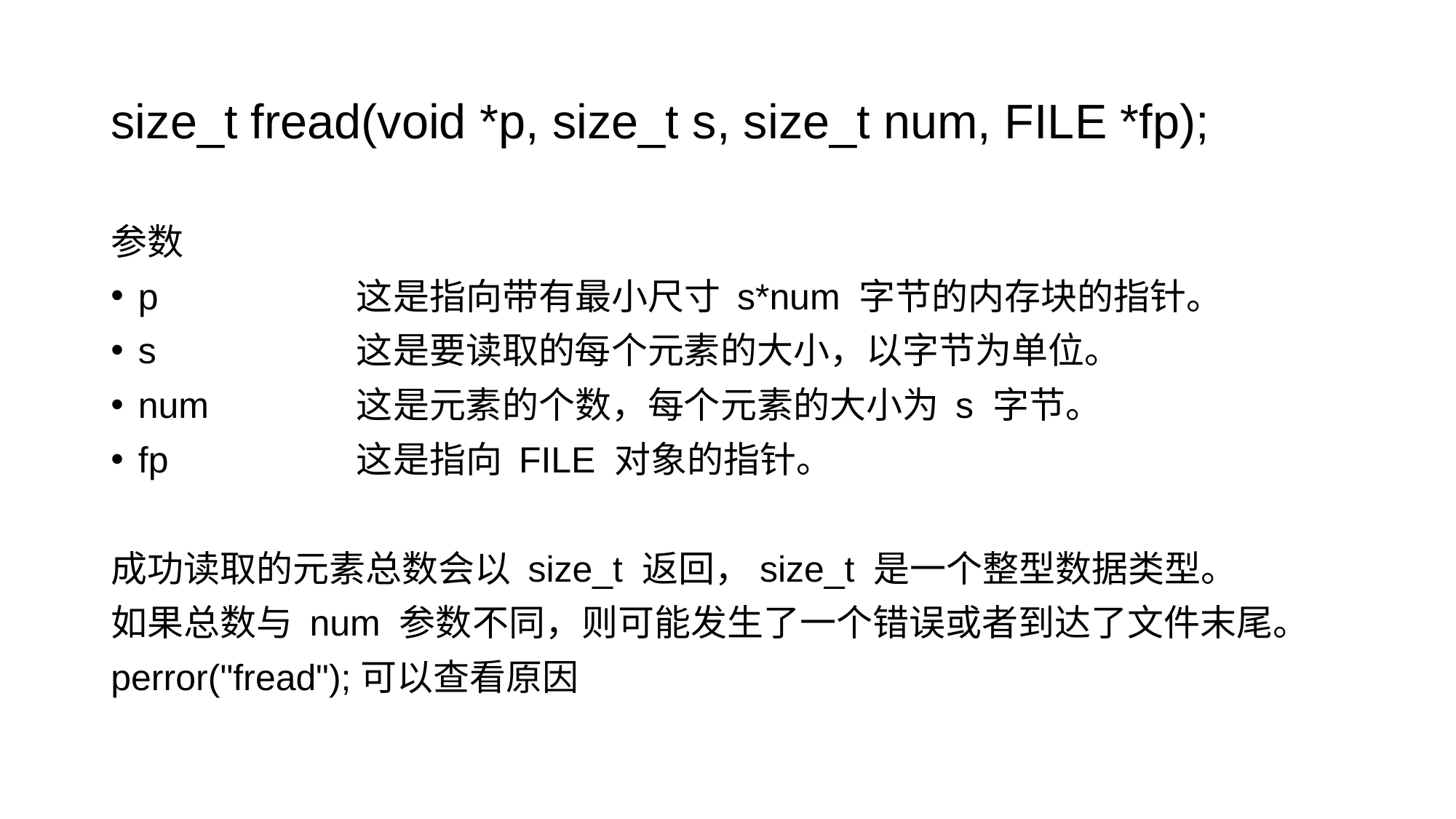

# size_t fread(void *p, size_t s, size_t num, FILE *fp);
参数
p		这是指向带有最小尺寸 s*num 字节的内存块的指针。
s		这是要读取的每个元素的大小，以字节为单位。
num		这是元素的个数，每个元素的大小为 s 字节。
fp		这是指向 FILE 对象的指针。

成功读取的元素总数会以 size_t 返回，size_t 是一个整型数据类型。
如果总数与 num 参数不同，则可能发生了一个错误或者到达了文件末尾。
perror("fread");可以查看原因